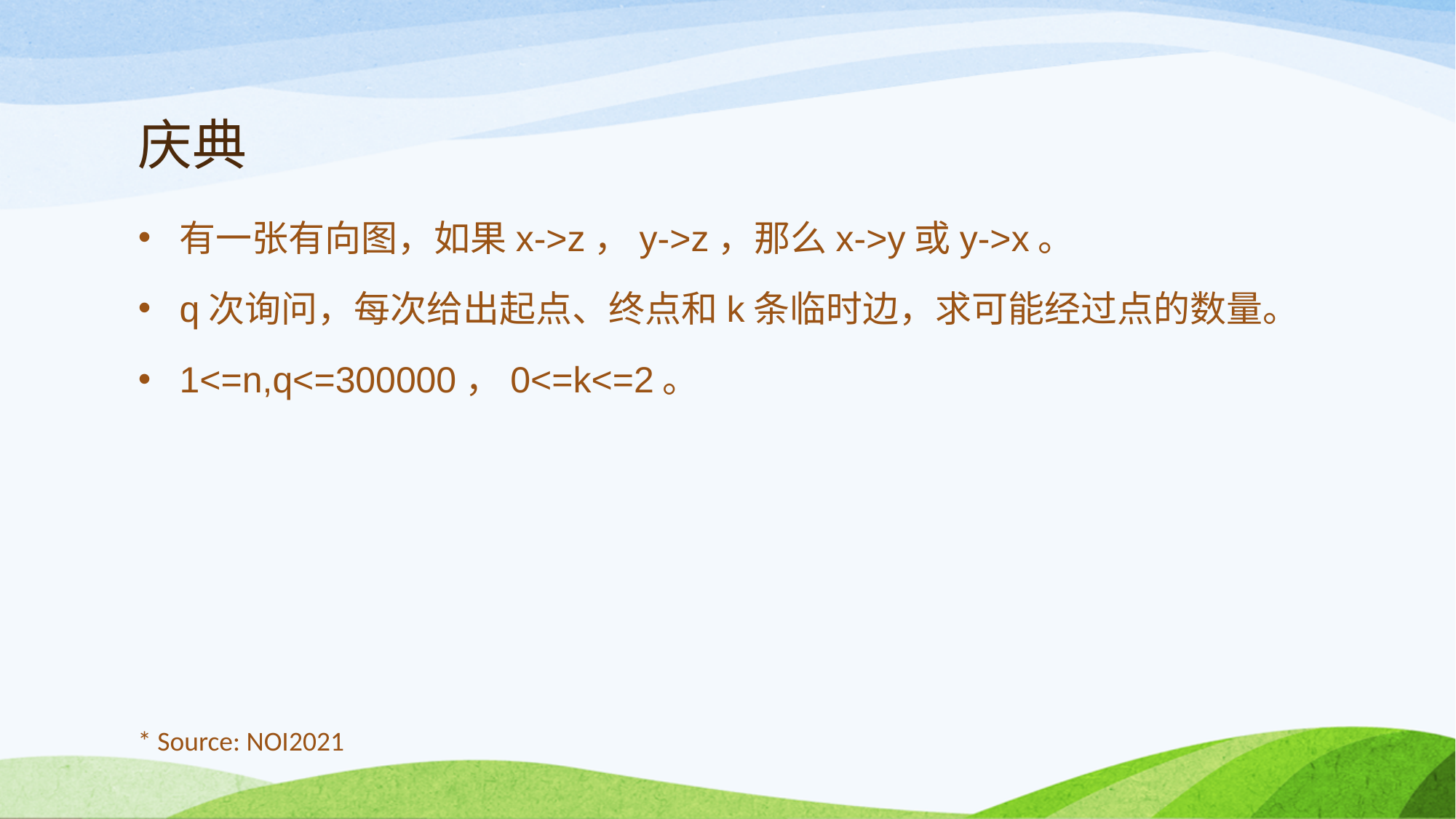

# 庆典
有一张有向图，如果x->z，y->z，那么x->y或y->x。
q次询问，每次给出起点、终点和k条临时边，求可能经过点的数量。
1<=n,q<=300000，0<=k<=2。
* Source: NOI2021